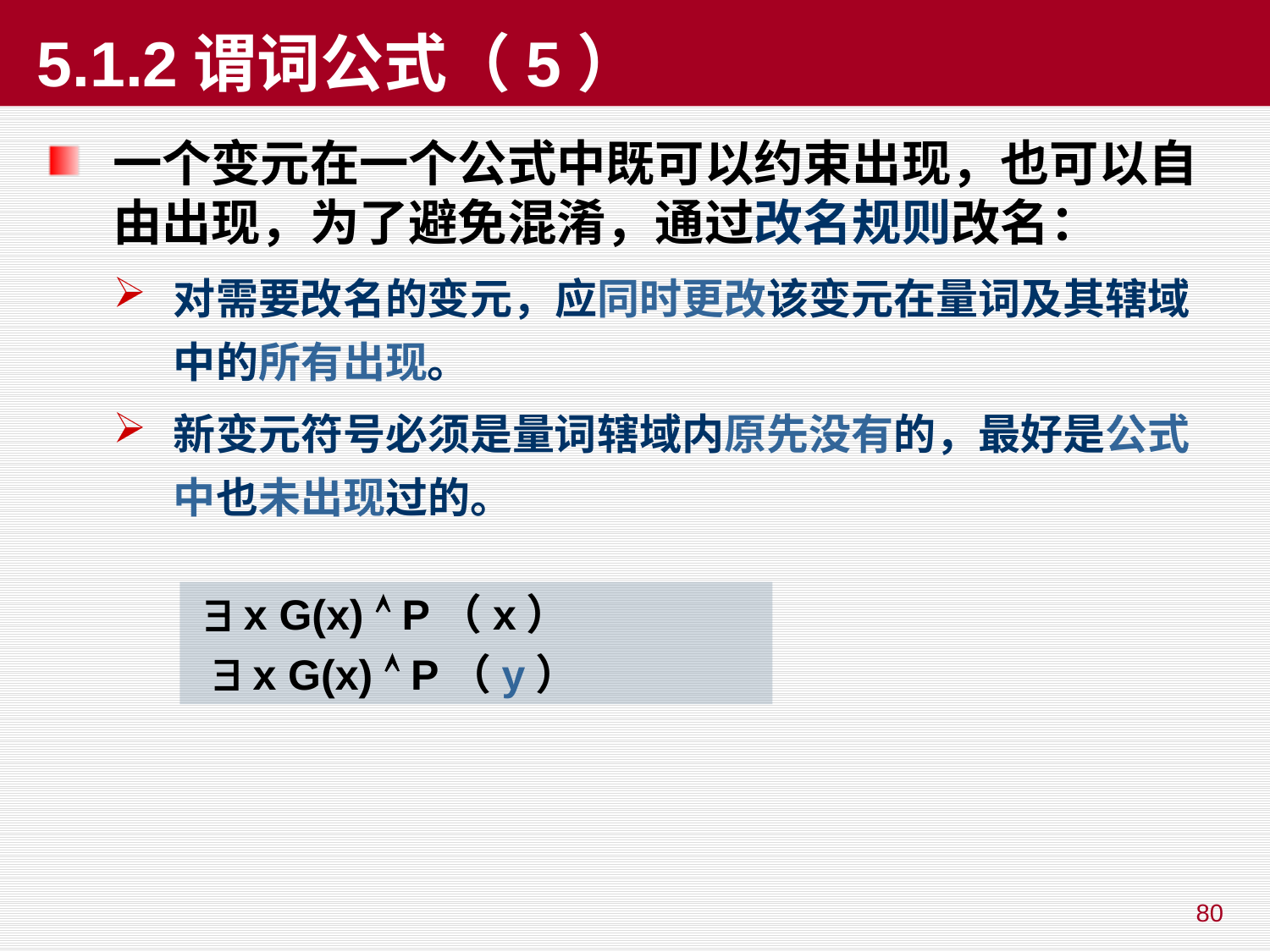

# 5.1.2谓词公式（5）
一个变元在一个公式中既可以约束出现，也可以自由出现，为了避免混淆，通过改名规则改名：
对需要改名的变元，应同时更改该变元在量词及其辖域中的所有出现。
新变元符号必须是量词辖域内原先没有的，最好是公式中也未出现过的。
 ∃ x G(x) ∧ P（x）
  ∃ x G(x) ∧ P（y）
80